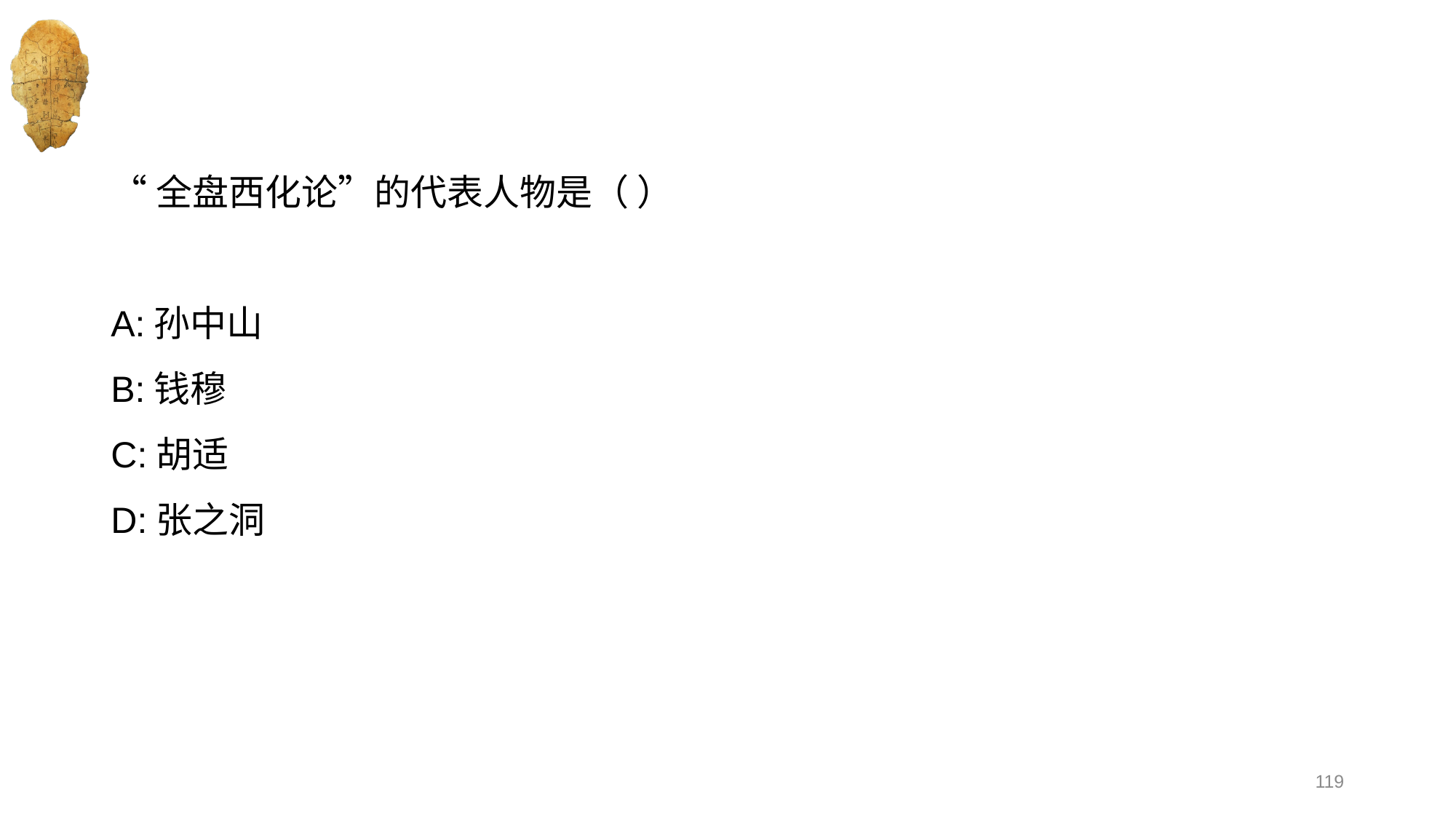

#
“全盘西化论”的代表人物是（ ）

A:孙中山
B:钱穆
C:胡适
D:张之洞

119